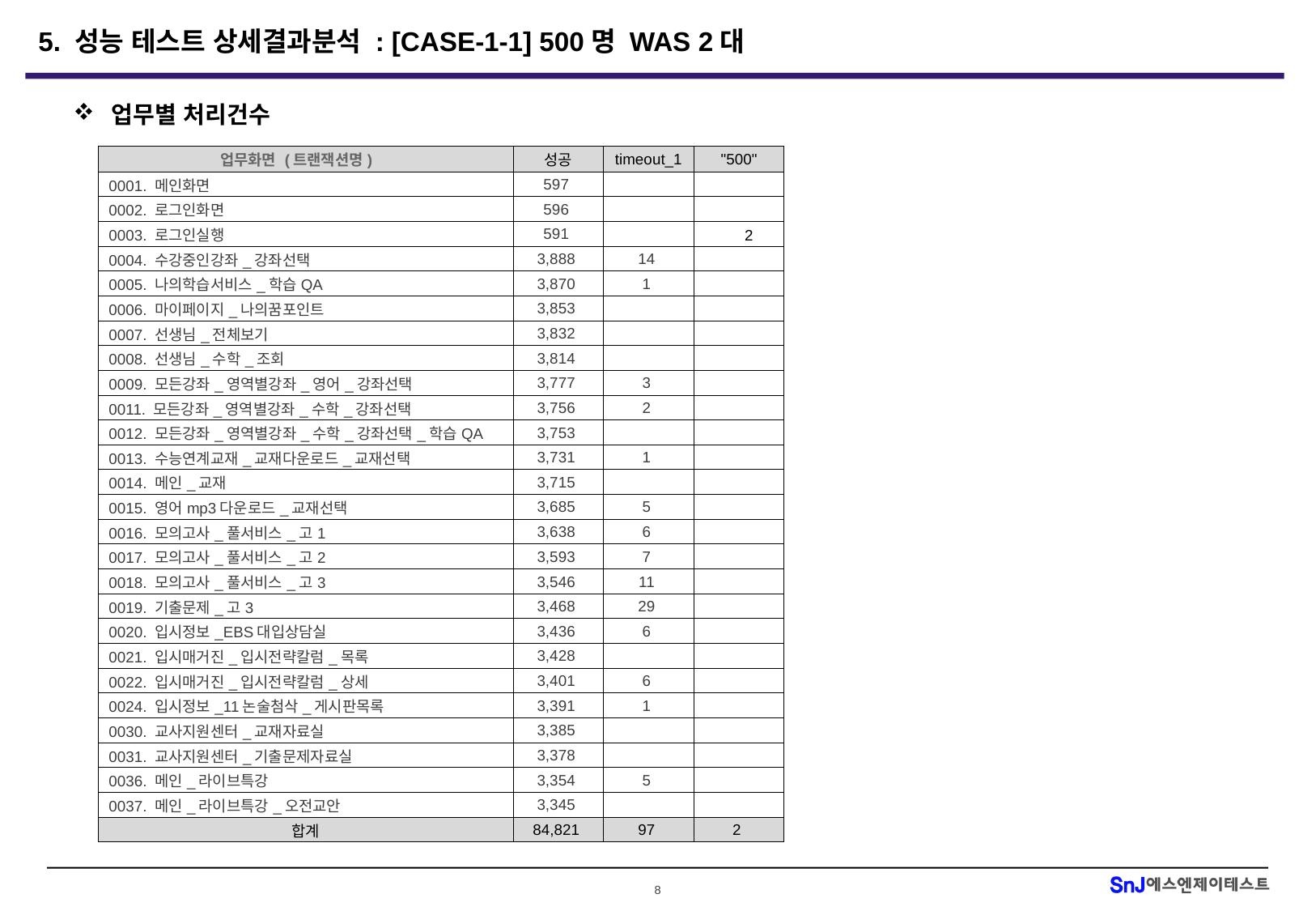

5. 성능 테스트 상세결과분석 : [CASE-1-1] 500명 WAS 2대
업무별 처리건수
| 업무화면 (트랜잭션명) | 성공 | timeout\_1 | "500" |
| --- | --- | --- | --- |
| 0001. 메인화면 | 597 |  |  |
| 0002. 로그인화면 | 596 |  |  |
| 0003. 로그인실행 | 591 |  | 2 |
| 0004. 수강중인강좌\_강좌선택 | 3,888 | 14 |  |
| 0005. 나의학습서비스\_학습QA | 3,870 | 1 |  |
| 0006. 마이페이지\_나의꿈포인트 | 3,853 |  |  |
| 0007. 선생님\_전체보기 | 3,832 |  |  |
| 0008. 선생님\_수학\_조회 | 3,814 |  |  |
| 0009. 모든강좌\_영역별강좌\_영어\_강좌선택 | 3,777 | 3 |  |
| 0011. 모든강좌\_영역별강좌\_수학\_강좌선택 | 3,756 | 2 |  |
| 0012. 모든강좌\_영역별강좌\_수학\_강좌선택\_학습QA | 3,753 |  |  |
| 0013. 수능연계교재\_교재다운로드\_교재선택 | 3,731 | 1 |  |
| 0014. 메인\_교재 | 3,715 |  |  |
| 0015. 영어mp3다운로드\_교재선택 | 3,685 | 5 |  |
| 0016. 모의고사\_풀서비스\_고1 | 3,638 | 6 |  |
| 0017. 모의고사\_풀서비스\_고2 | 3,593 | 7 |  |
| 0018. 모의고사\_풀서비스\_고3 | 3,546 | 11 |  |
| 0019. 기출문제\_고3 | 3,468 | 29 |  |
| 0020. 입시정보\_EBS대입상담실 | 3,436 | 6 |  |
| 0021. 입시매거진\_입시전략칼럼\_목록 | 3,428 |  |  |
| 0022. 입시매거진\_입시전략칼럼\_상세 | 3,401 | 6 |  |
| 0024. 입시정보\_11논술첨삭\_게시판목록 | 3,391 | 1 |  |
| 0030. 교사지원센터\_교재자료실 | 3,385 |  |  |
| 0031. 교사지원센터\_기출문제자료실 | 3,378 |  |  |
| 0036. 메인\_라이브특강 | 3,354 | 5 |  |
| 0037. 메인\_라이브특강\_오전교안 | 3,345 |  |  |
| 합계 | 84,821 | 97 | 2 |